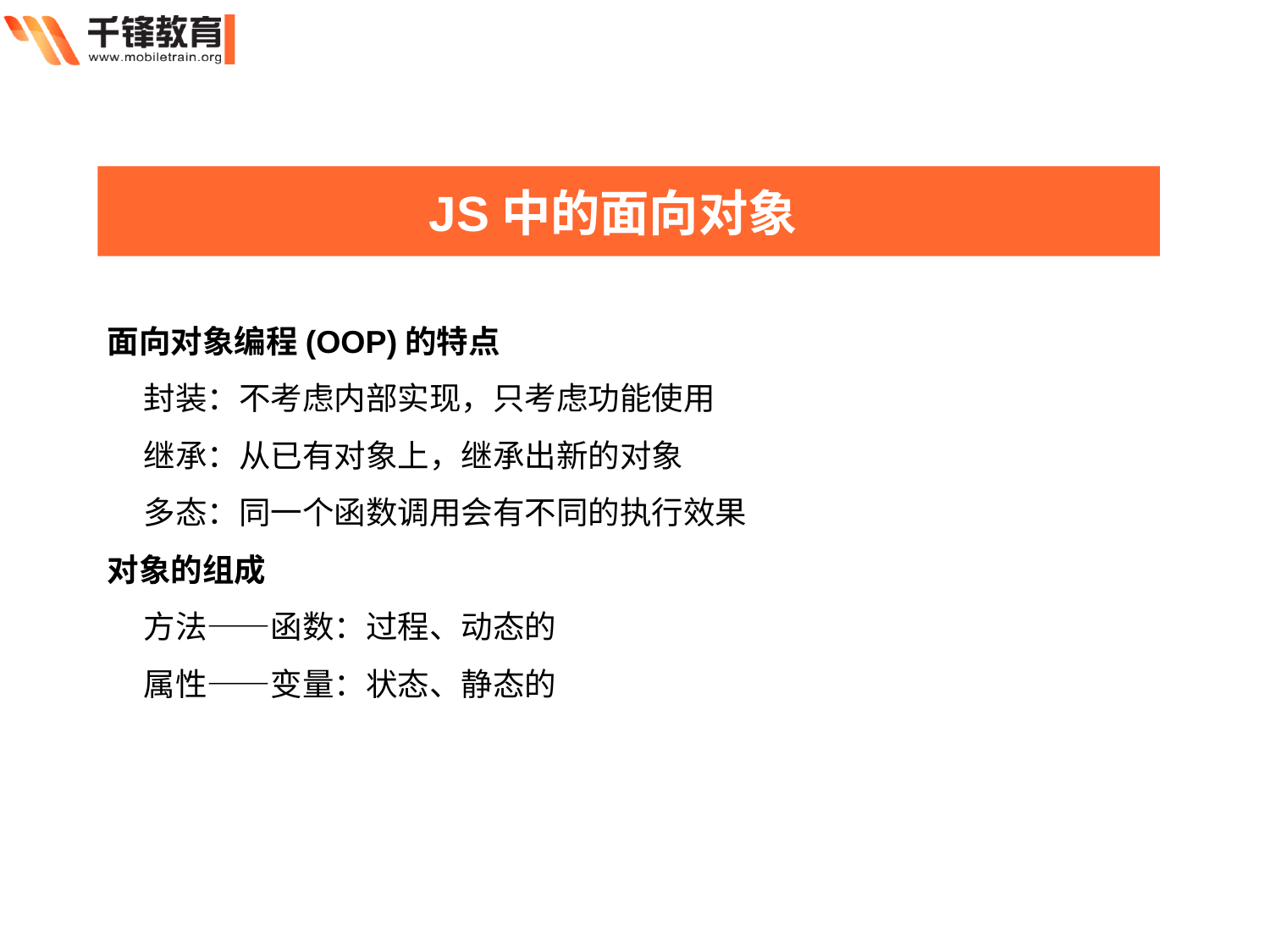

JS中的面向对象
面向对象编程(OOP)的特点
    封装：不考虑内部实现，只考虑功能使用
    继承：从已有对象上，继承出新的对象
    多态：同一个函数调用会有不同的执行效果
对象的组成
    方法——函数：过程、动态的
    属性——变量：状态、静态的